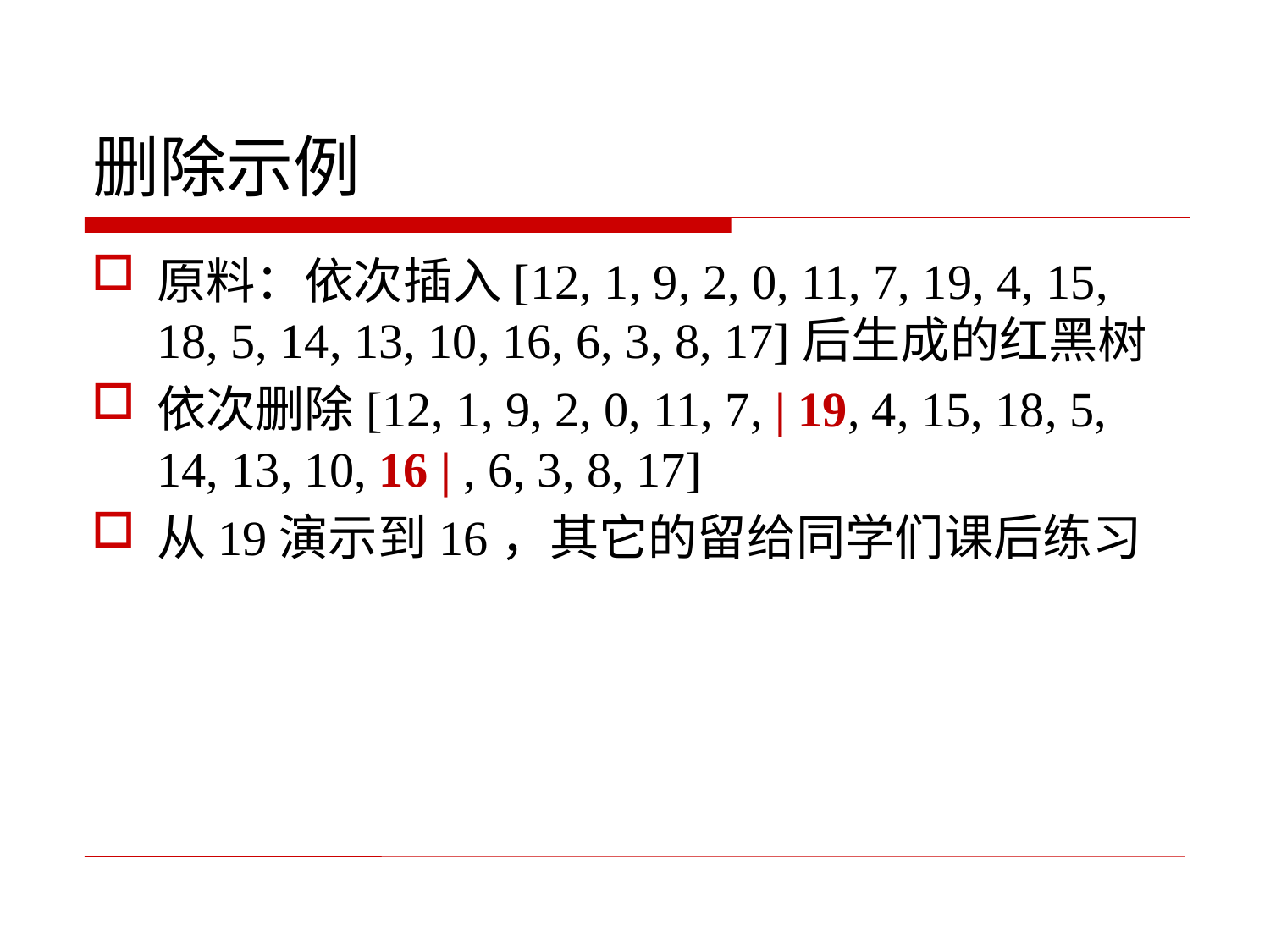

# 删除示例
原料：依次插入[12, 1, 9, 2, 0, 11, 7, 19, 4, 15, 18, 5, 14, 13, 10, 16, 6, 3, 8, 17]后生成的红黑树
依次删除[12, 1, 9, 2, 0, 11, 7, | 19, 4, 15, 18, 5, 14, 13, 10, 16 | , 6, 3, 8, 17]
从19演示到16，其它的留给同学们课后练习